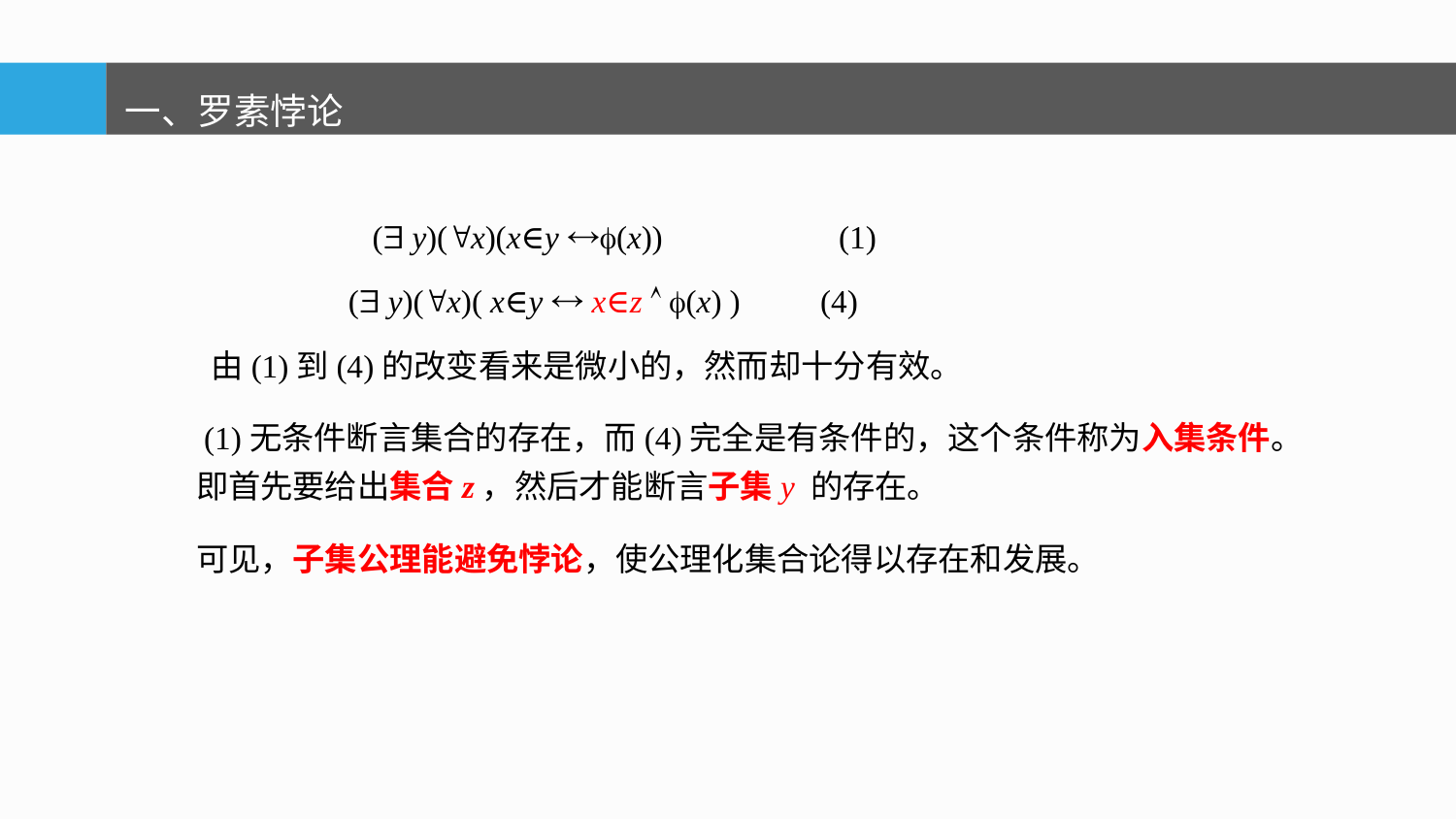

一、罗素悖论

                      (∃ y)(∀x)(x∈y ↔φ(x))                      (1)
                   (∃ y)(∀x)( x∈y ↔ x∈z ∧ φ(x) )          (4)
 由(1)到(4)的改变看来是微小的，然而却十分有效。
 (1)无条件断言集合的存在，而(4)完全是有条件的，这个条件称为入集条件。      即首先要给出集合z，然后才能断言子集y 的存在。
可见，子集公理能避免悖论，使公理化集合论得以存在和发展。